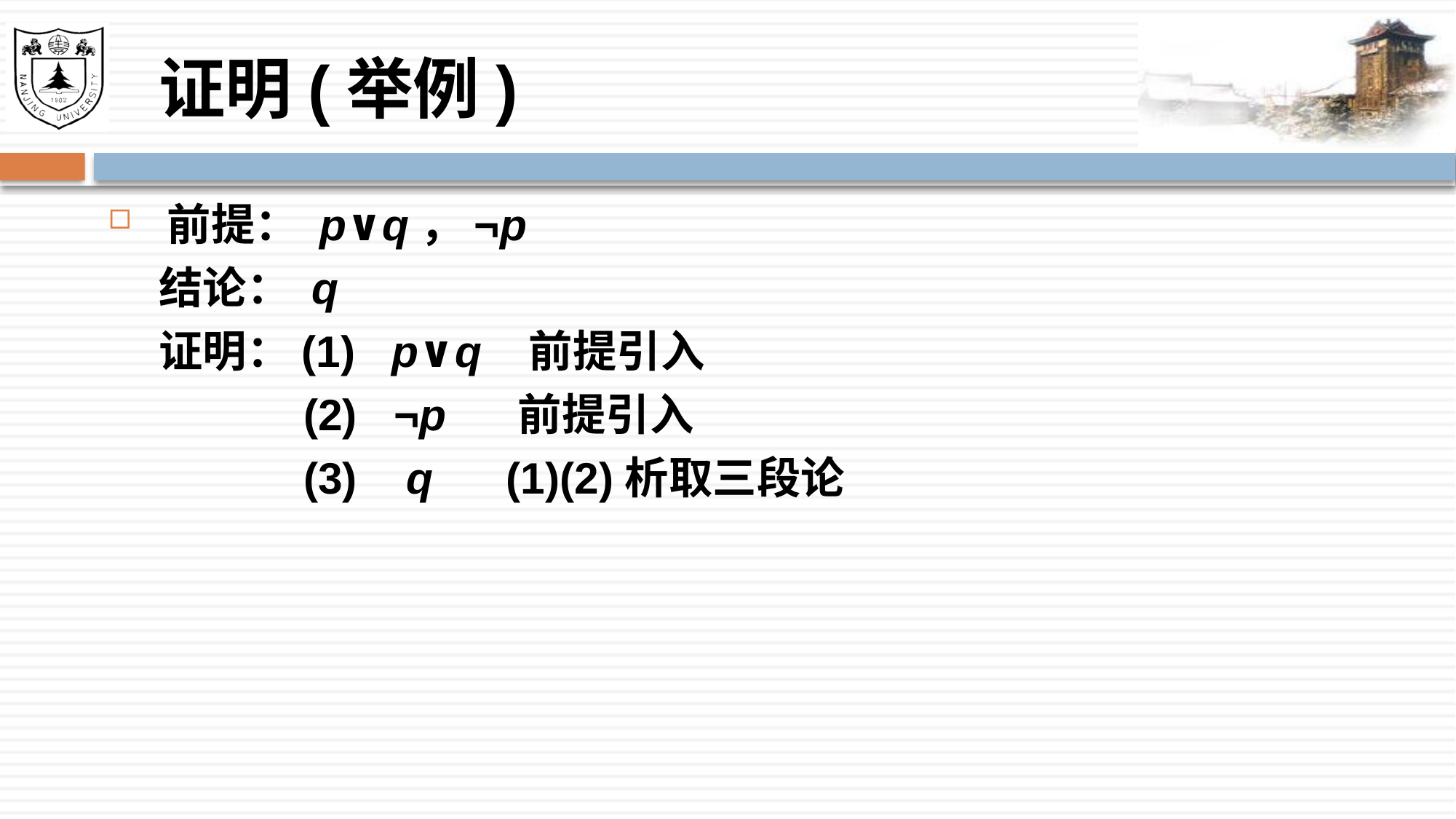

# 证明(举例)
 前提： p∨q，¬p
    结论： q
    证明：(1)   p∨q   前提引入
                (2)   ¬p     前提引入
                (3)    q      (1)(2)析取三段论